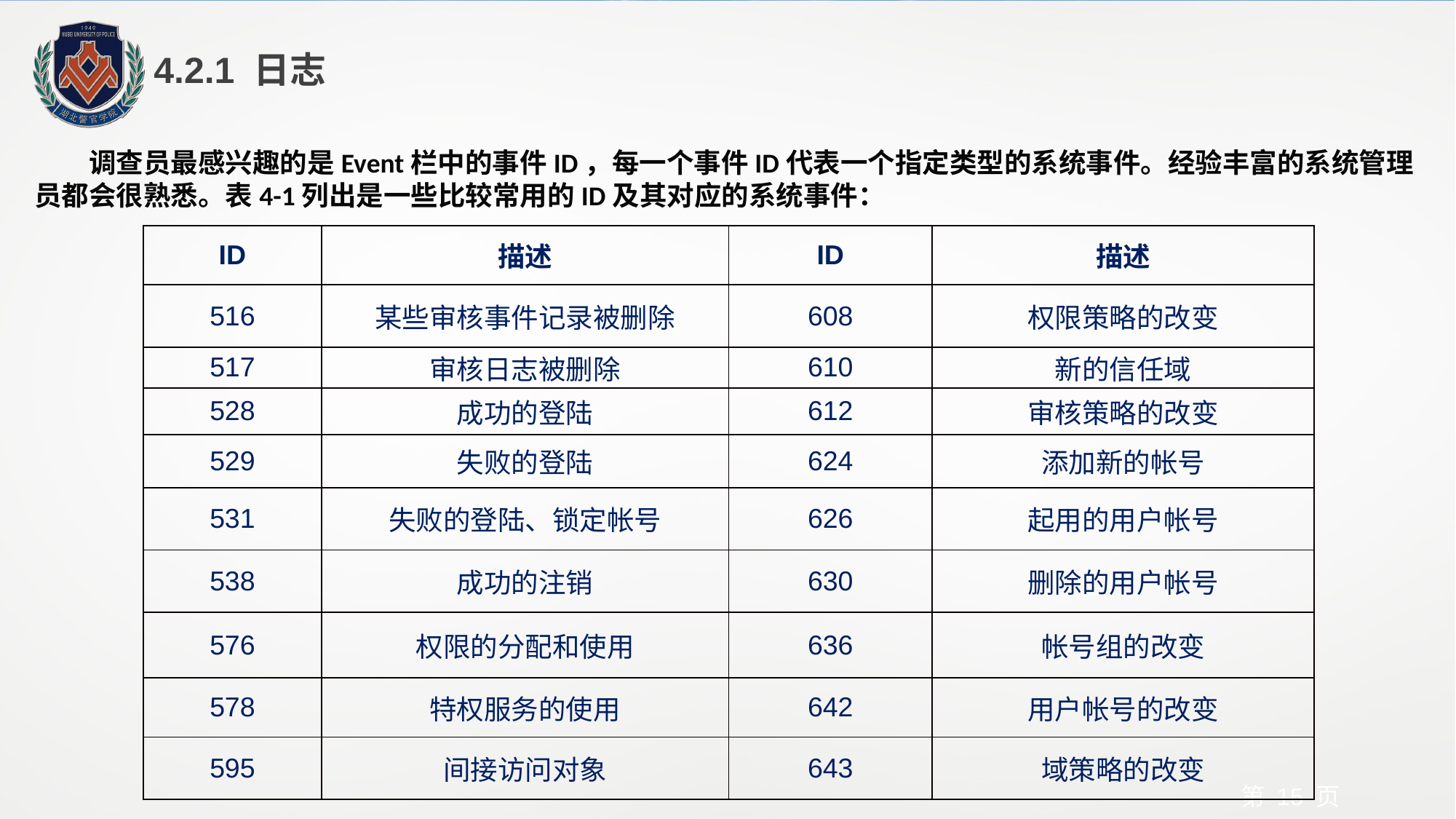

4.2.1 日志
　　调查员最感兴趣的是Event栏中的事件ID，每一个事件ID代表一个指定类型的系统事件。经验丰富的系统管理员都会很熟悉。表4-1列出是一些比较常用的ID及其对应的系统事件：
| ID | 描述 | ID | 描述 |
| --- | --- | --- | --- |
| 516 | 某些审核事件记录被删除 | 608 | 权限策略的改变 |
| 517 | 审核日志被删除 | 610 | 新的信任域 |
| 528 | 成功的登陆 | 612 | 审核策略的改变 |
| 529 | 失败的登陆 | 624 | 添加新的帐号 |
| 531 | 失败的登陆、锁定帐号 | 626 | 起用的用户帐号 |
| 538 | 成功的注销 | 630 | 删除的用户帐号 |
| 576 | 权限的分配和使用 | 636 | 帐号组的改变 |
| 578 | 特权服务的使用 | 642 | 用户帐号的改变 |
| 595 | 间接访问对象 | 643 | 域策略的改变 |